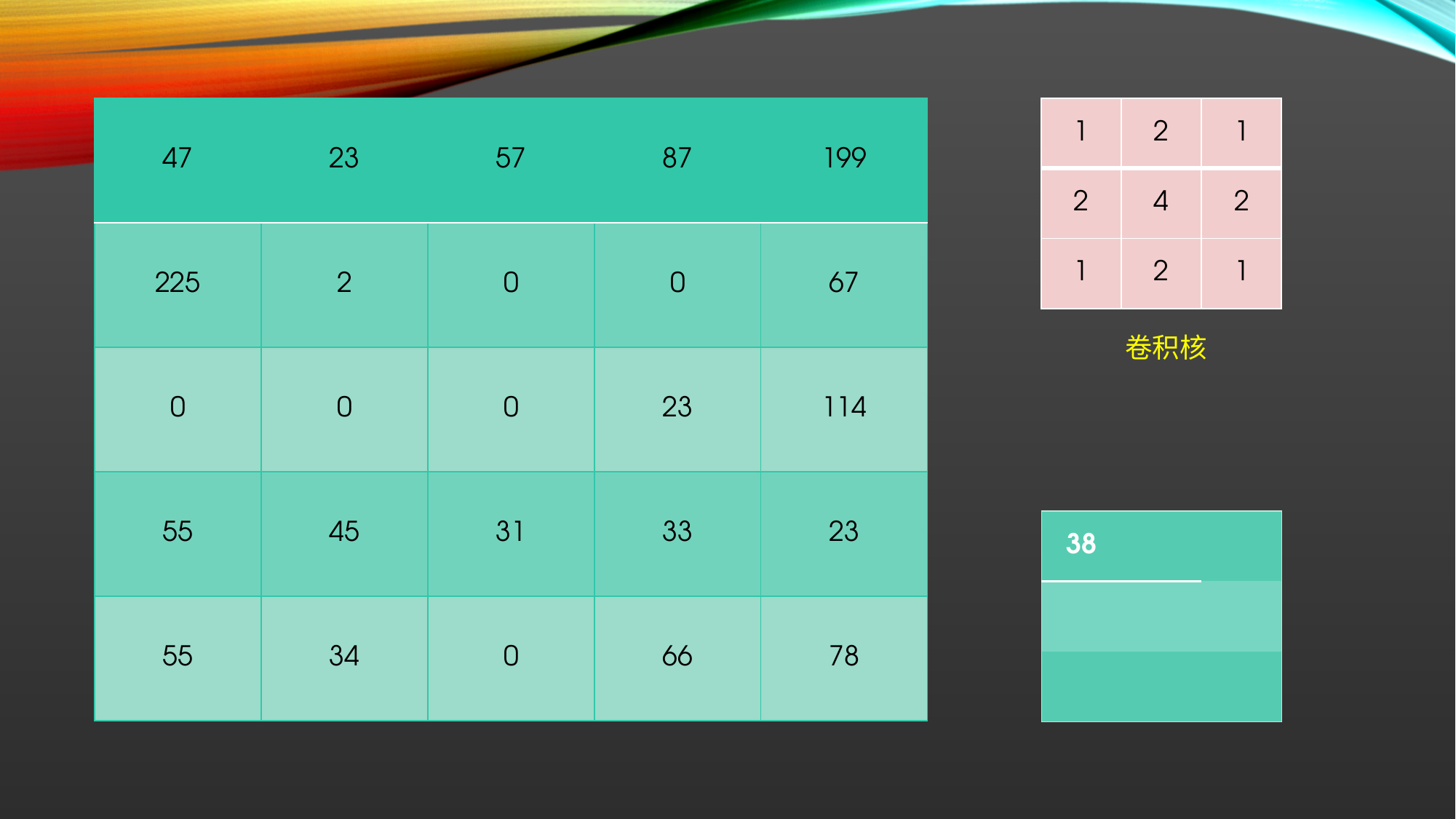

| 47 | 23 | 57 | 87 | 199 |
| --- | --- | --- | --- | --- |
| 225 | 2 | 0 | 0 | 67 |
| 0 | 0 | 0 | 23 | 114 |
| 55 | 45 | 31 | 33 | 23 |
| 55 | 34 | 0 | 66 | 78 |
| 1 | 2 | 1 |
| --- | --- | --- |
| 2 | 4 | 2 |
| 1 | 2 | 1 |
#
卷积核
| 38 |  |  |
| --- | --- | --- |
|  |  |  |
|  |  |  |